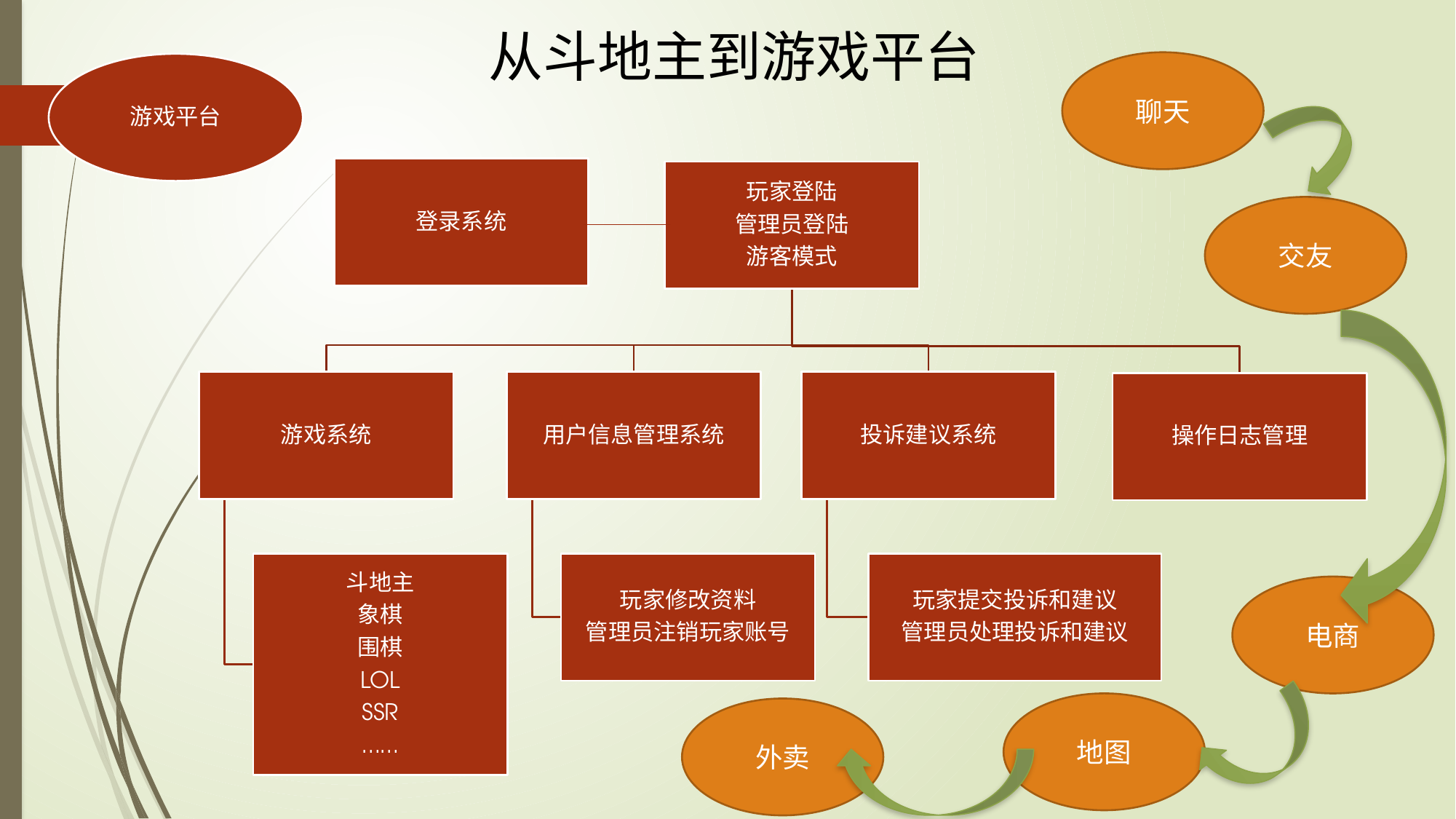

从斗地主到游戏平台
游戏平台
登录系统
玩家登陆
管理员登陆
游客模式
游戏系统
斗地主
象棋
围棋
LOL
SSR
……
用户信息管理系统
玩家修改资料
管理员注销玩家账号
投诉建议系统
玩家提交投诉和建议
管理员处理投诉和建议
操作日志管理
聊天

交友

电商

地图
外卖